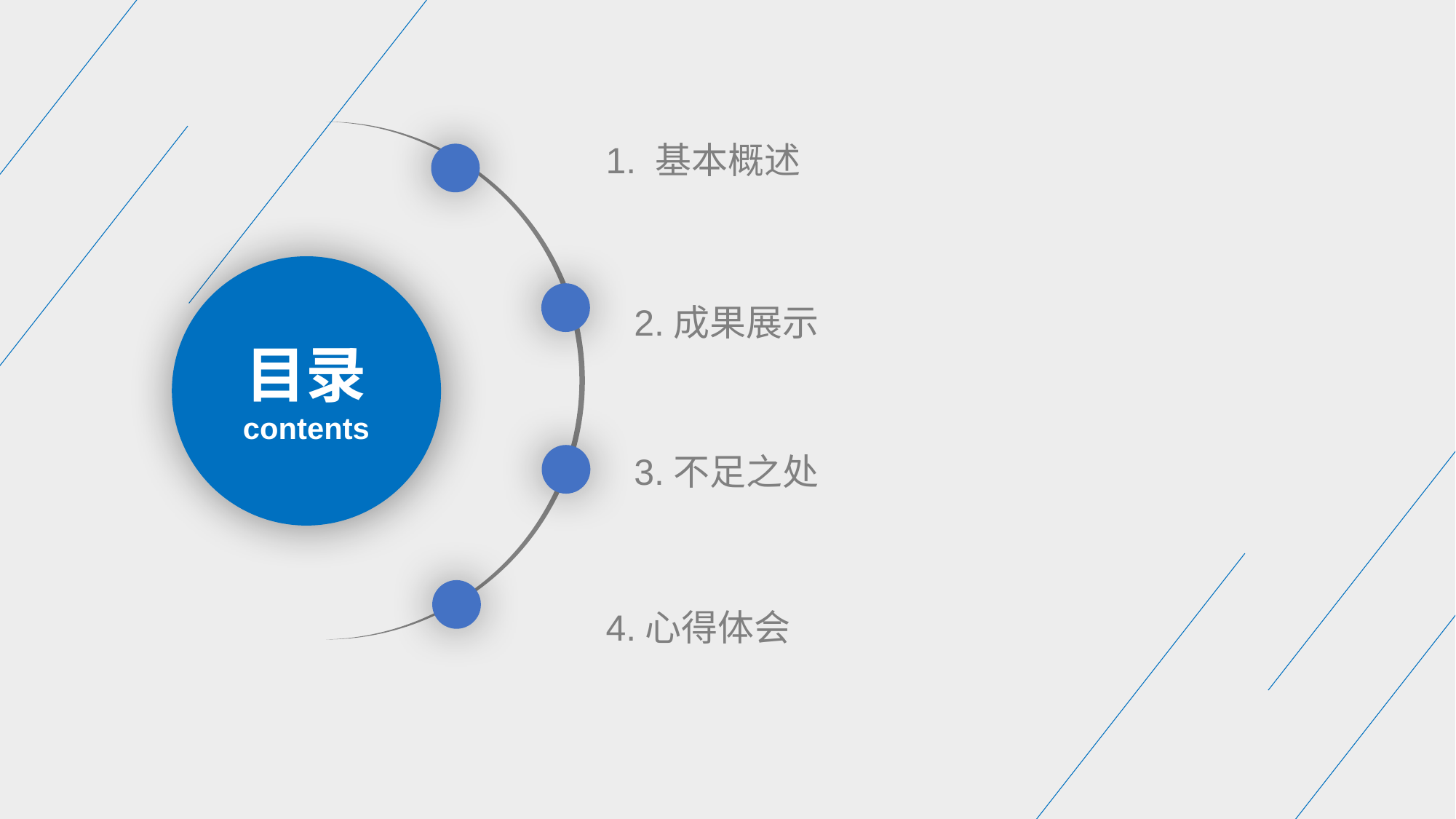

1. 基本概述

目录
contents
2.成果展示

3.不足之处

4.心得体会